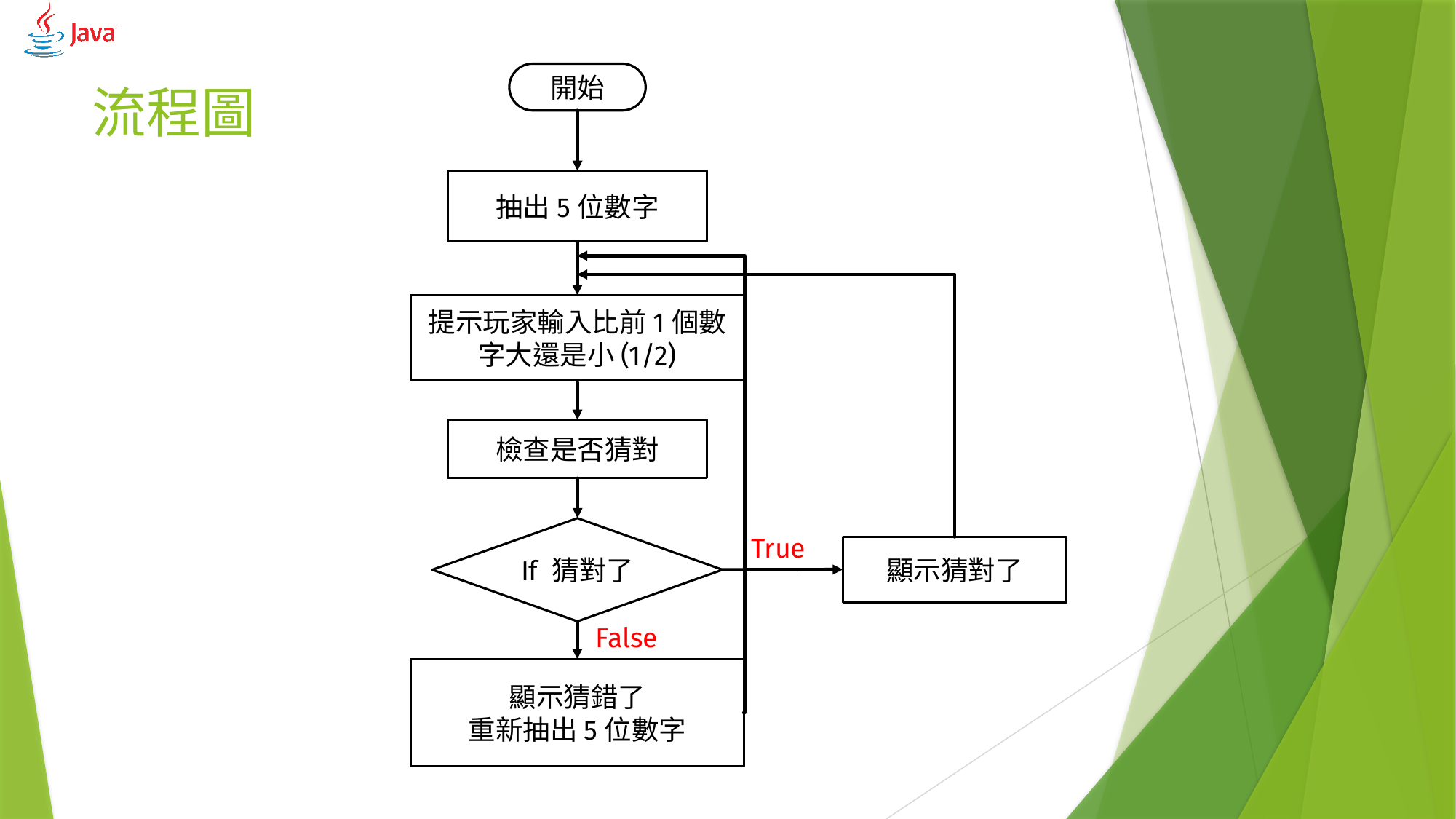

開始
# 流程圖
抽出5位數字

提示玩家輸入比前1個數字大還是小(1/2)
檢查是否猜對
If 猜對了
True
顯示猜對了
False
顯示猜錯了
重新抽出5位數字